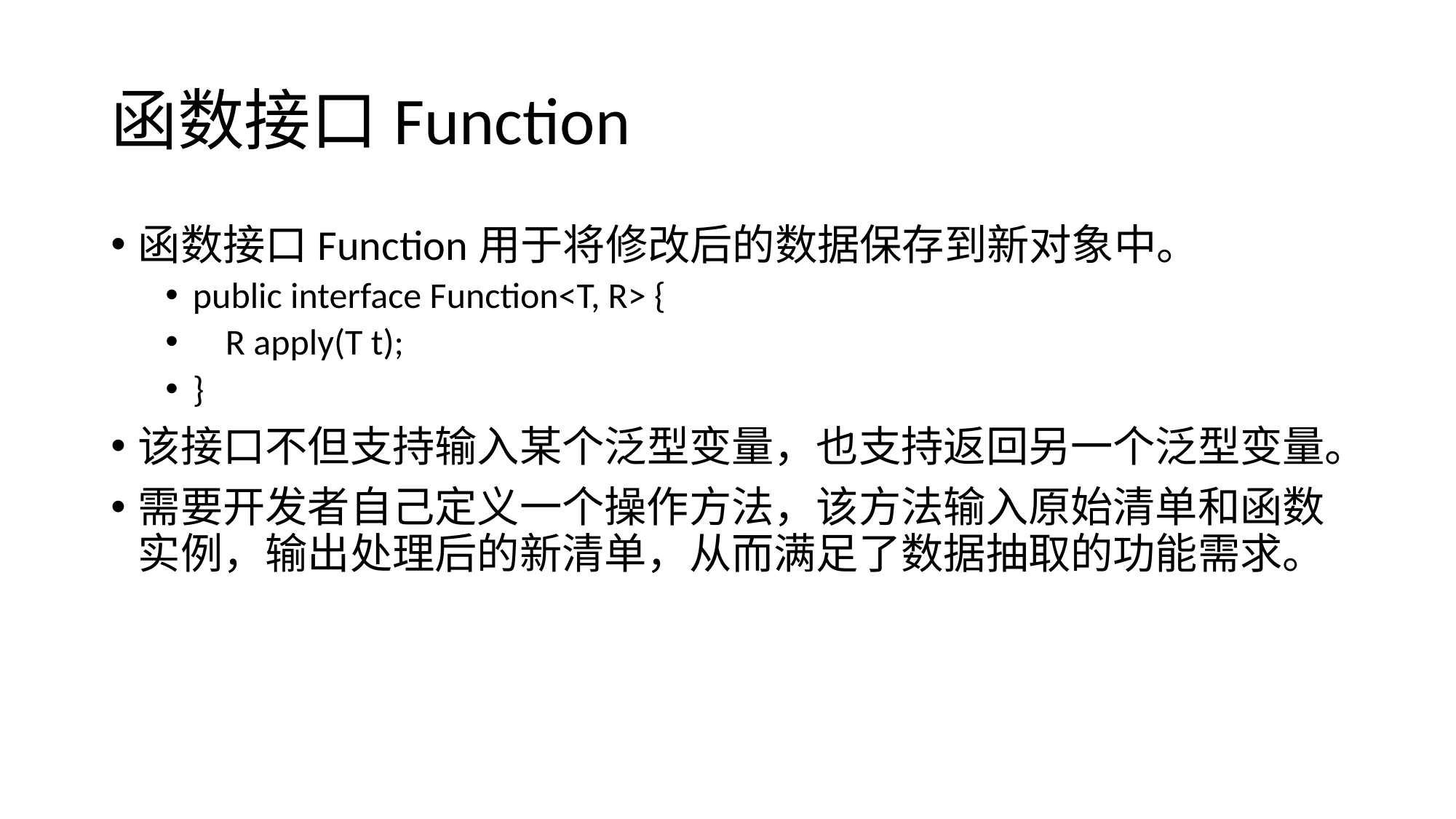

# 函数接口Function
函数接口Function用于将修改后的数据保存到新对象中。
public interface Function<T, R> {
    R apply(T t);
}
该接口不但支持输入某个泛型变量，也支持返回另一个泛型变量。
需要开发者自己定义一个操作方法，该方法输入原始清单和函数实例，输出处理后的新清单，从而满足了数据抽取的功能需求。